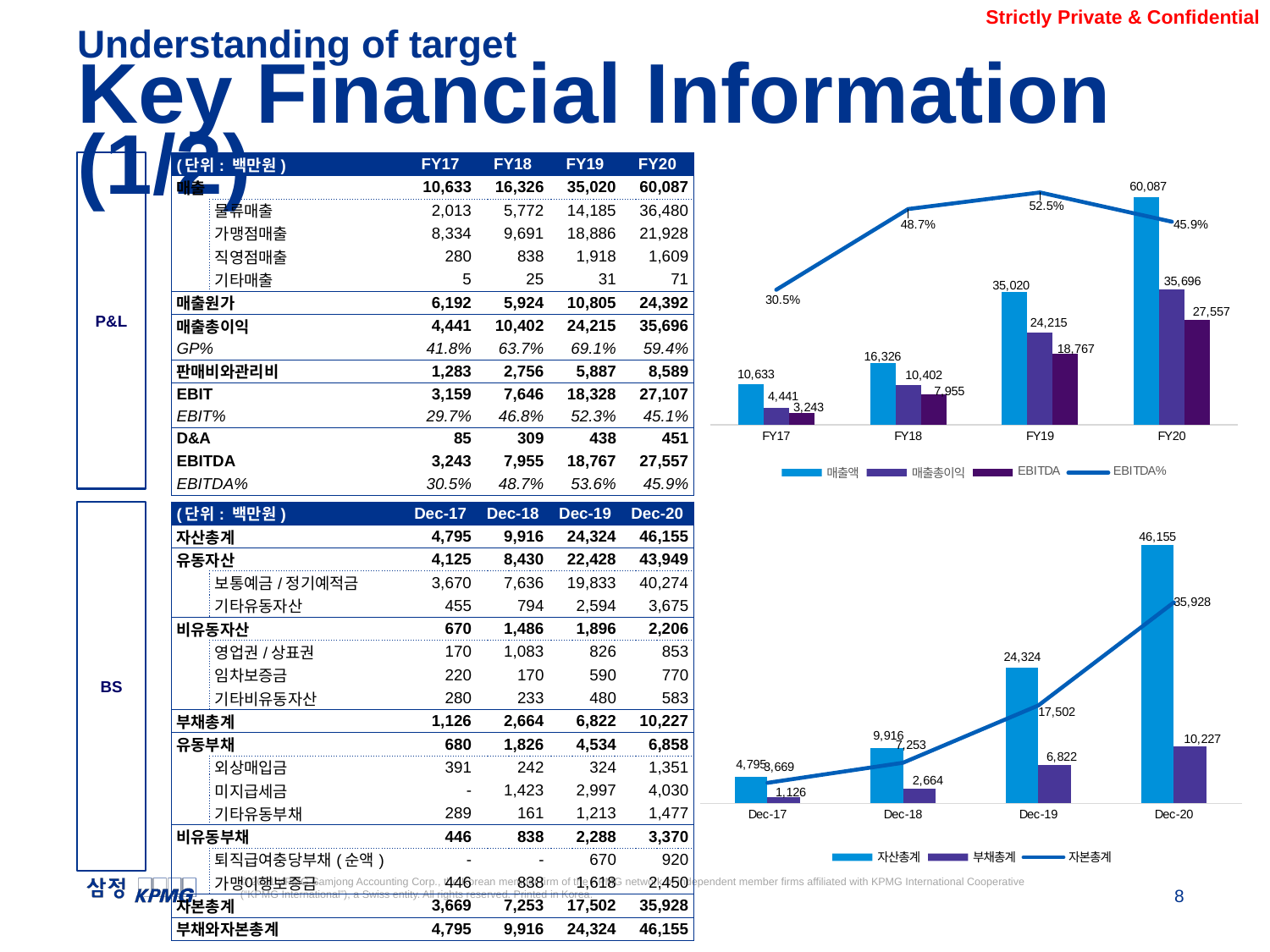

Understanding of target
Key Financial Information (1/2)

### Chart

| Category | 매출액 | 매출총이익 | EBITDA | EBITDA% |
|---|---|---|---|---|
| FY17 | 10633.490846 | 4441.340891 | 3243.413958 | 0.3050187379641254 |
| FY18 | 16325.621666 | 10401.54793 | 7954.953198 | 0.48726801102876915 |
| FY19 | 35019.820291 | 24215.220731 | 18766.830563 | 0.5246877118533412 |
| FY20 | 60087.318929 | 35695.594282 | 27557.115825 | 0.45861783012089236 |
P&L
| (단위: 백만원) |  | FY17 | FY18 | FY19 | FY20 |
| --- | --- | --- | --- | --- | --- |
| 매출 |  | 10,633 | 16,326 | 35,020 | 60,087 |
|  | 물류매출 | 2,013 | 5,772 | 14,185 | 36,480 |
|  | 가맹점매출 | 8,334 | 9,691 | 18,886 | 21,928 |
|  | 직영점매출 | 280 | 838 | 1,918 | 1,609 |
|  | 기타매출 | 5 | 25 | 31 | 71 |
| 매출원가 |  | 6,192 | 5,924 | 10,805 | 24,392 |
| 매출총이익 |  | 4,441 | 10,402 | 24,215 | 35,696 |
| GP% |  | 41.8% | 63.7% | 69.1% | 59.4% |
| 판매비와관리비 |  | 1,283 | 2,756 | 5,887 | 8,589 |
| EBIT |  | 3,159 | 7,646 | 18,328 | 27,107 |
| EBIT% |  | 29.7% | 46.8% | 52.3% | 45.1% |
| D&A |  | 85 | 309 | 438 | 451 |
| EBITDA |  | 3,243 | 7,955 | 18,767 | 27,557 |
| EBITDA% |  | 30.5% | 48.7% | 53.6% | 45.9% |
BS
| (단위: 백만원) |  | Dec-17 | Dec-18 | Dec-19 | Dec-20 |
| --- | --- | --- | --- | --- | --- |
| 자산총계 |  | 4,795 | 9,916 | 24,324 | 46,155 |
| 유동자산 |  | 4,125 | 8,430 | 22,428 | 43,949 |
|  | 보통예금/정기예적금 | 3,670 | 7,636 | 19,833 | 40,274 |
|  | 기타유동자산 | 455 | 794 | 2,594 | 3,675 |
| 비유동자산 |  | 670 | 1,486 | 1,896 | 2,206 |
|  | 영업권/상표권 | 170 | 1,083 | 826 | 853 |
|  | 임차보증금 | 220 | 170 | 590 | 770 |
|  | 기타비유동자산 | 280 | 233 | 480 | 583 |
| 부채총계 |  | 1,126 | 2,664 | 6,822 | 10,227 |
| 유동부채 |  | 680 | 1,826 | 4,534 | 6,858 |
|  | 외상매입금 | 391 | 242 | 324 | 1,351 |
|  | 미지급세금 | - | 1,423 | 2,997 | 4,030 |
|  | 기타유동부채 | 289 | 161 | 1,213 | 1,477 |
| 비유동부채 |  | 446 | 838 | 2,288 | 3,370 |
|  | 퇴직급여충당부채(순액) | - | - | 670 | 920 |
|  | 가맹이행보증금 | 446 | 838 | 1,618 | 2,450 |
| 자본총계 |  | 3,669 | 7,253 | 17,502 | 35,928 |
| 부채와자본총계 |  | 4,795 | 9,916 | 24,324 | 46,155 |

### Chart

| Category | 자산총계 | 부채총계 | 자본총계 |
|---|---|---|---|
| Dec-17 | 4794.989877 | 1125.647941 | 3669.341936 |
| Dec-18 | 9916.326373 | 2663.590078 | 7252.736295 |
| Dec-19 | 24323.885248 | 6822.158796 | 17501.726452 |
| Dec-20 | 46155.201129 | 10227.064355999999 | 35928.136773 |